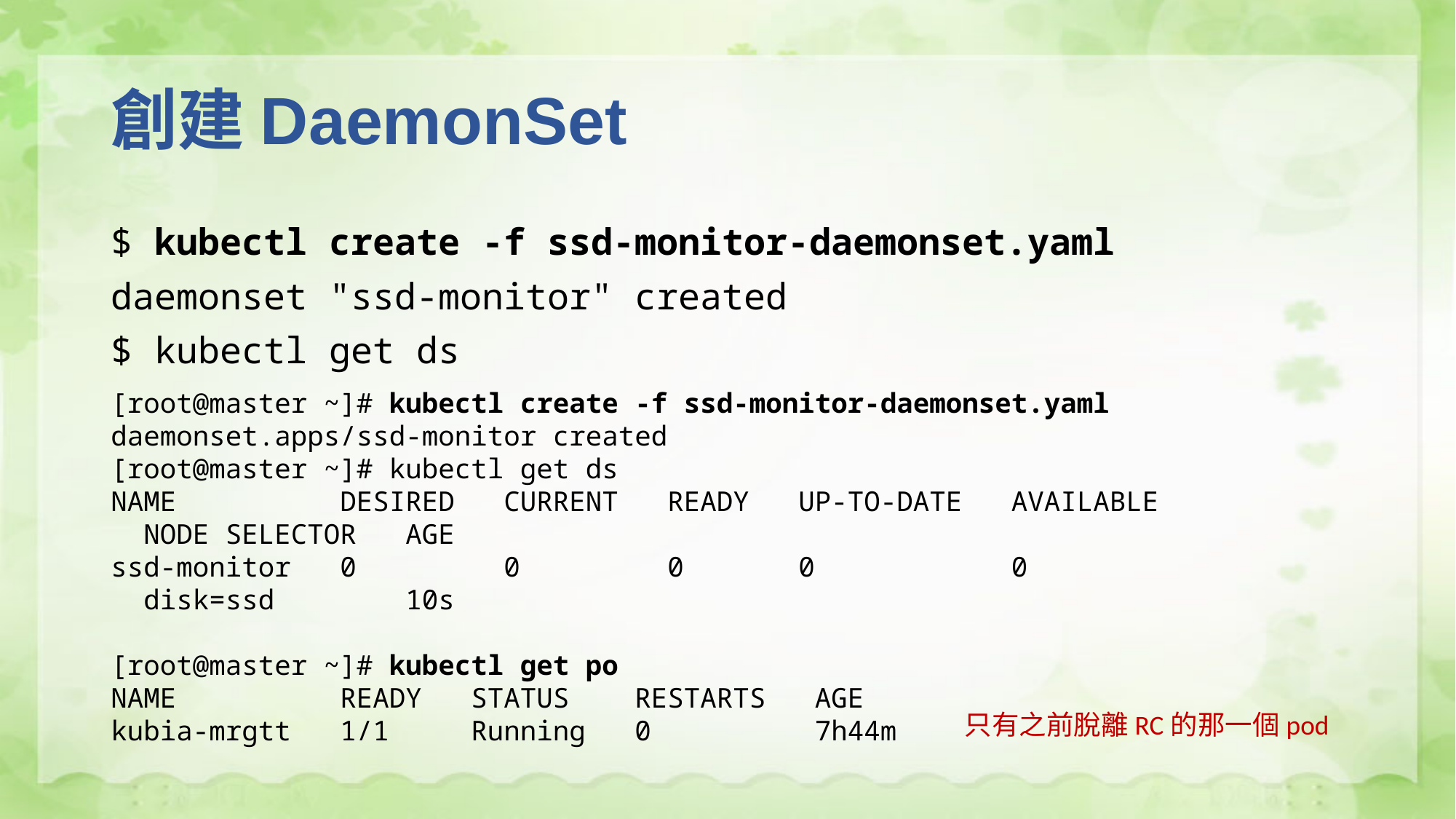

# 創建DaemonSet
$ kubectl create -f ssd-monitor-daemonset.yaml
daemonset "ssd-monitor" created
$ kubectl get ds
[root@master ~]# kubectl create -f ssd-monitor-daemonset.yaml
daemonset.apps/ssd-monitor created
[root@master ~]# kubectl get ds
NAME          DESIRED   CURRENT   READY   UP-TO-DATE   AVAILABLE   NODE SELECTOR   AGE
ssd-monitor   0         0         0       0            0           disk=ssd        10s

[root@master ~]# kubectl get po
NAME          READY   STATUS    RESTARTS   AGE
kubia-mrgtt   1/1     Running   0          7h44m
只有之前脫離RC的那一個pod